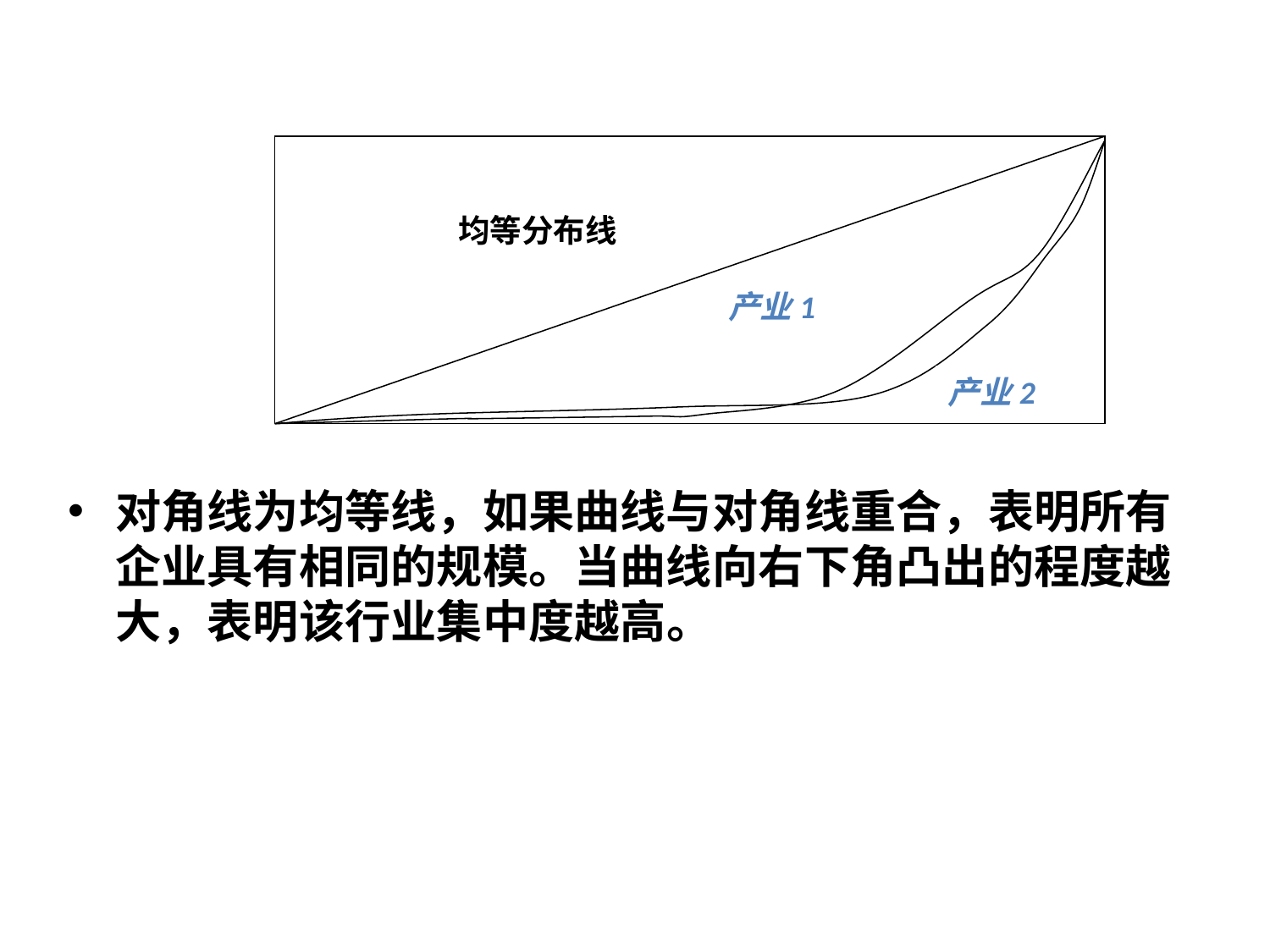

#

均等分布线
产业1
产业2
对角线为均等线，如果曲线与对角线重合，表明所有企业具有相同的规模。当曲线向右下角凸出的程度越大，表明该行业集中度越高。